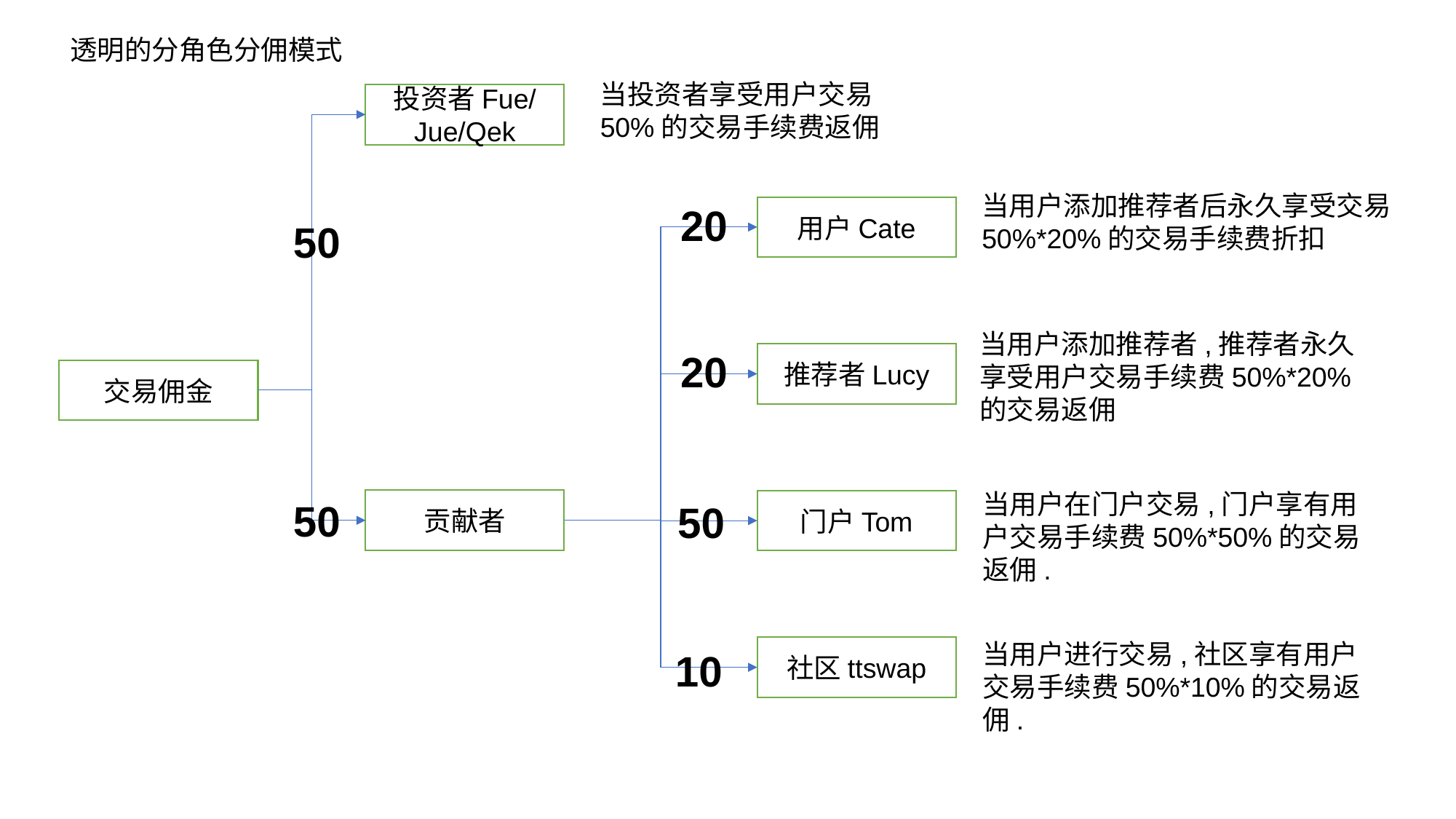

透明的分角色分佣模式
当投资者享受用户交易
50%的交易手续费返佣
投资者Fue/Jue/Qek
当用户添加推荐者后永久享受交易
50%*20%的交易手续费折扣
20
用户Cate
50
当用户添加推荐者,推荐者永久享受用户交易手续费50%*20%的交易返佣
20
推荐者Lucy
交易佣金
当用户在门户交易,门户享有用户交易手续费50%*50%的交易返佣.
50
贡献者
50
门户Tom
当用户进行交易,社区享有用户交易手续费50%*10%的交易返佣.
社区ttswap
10